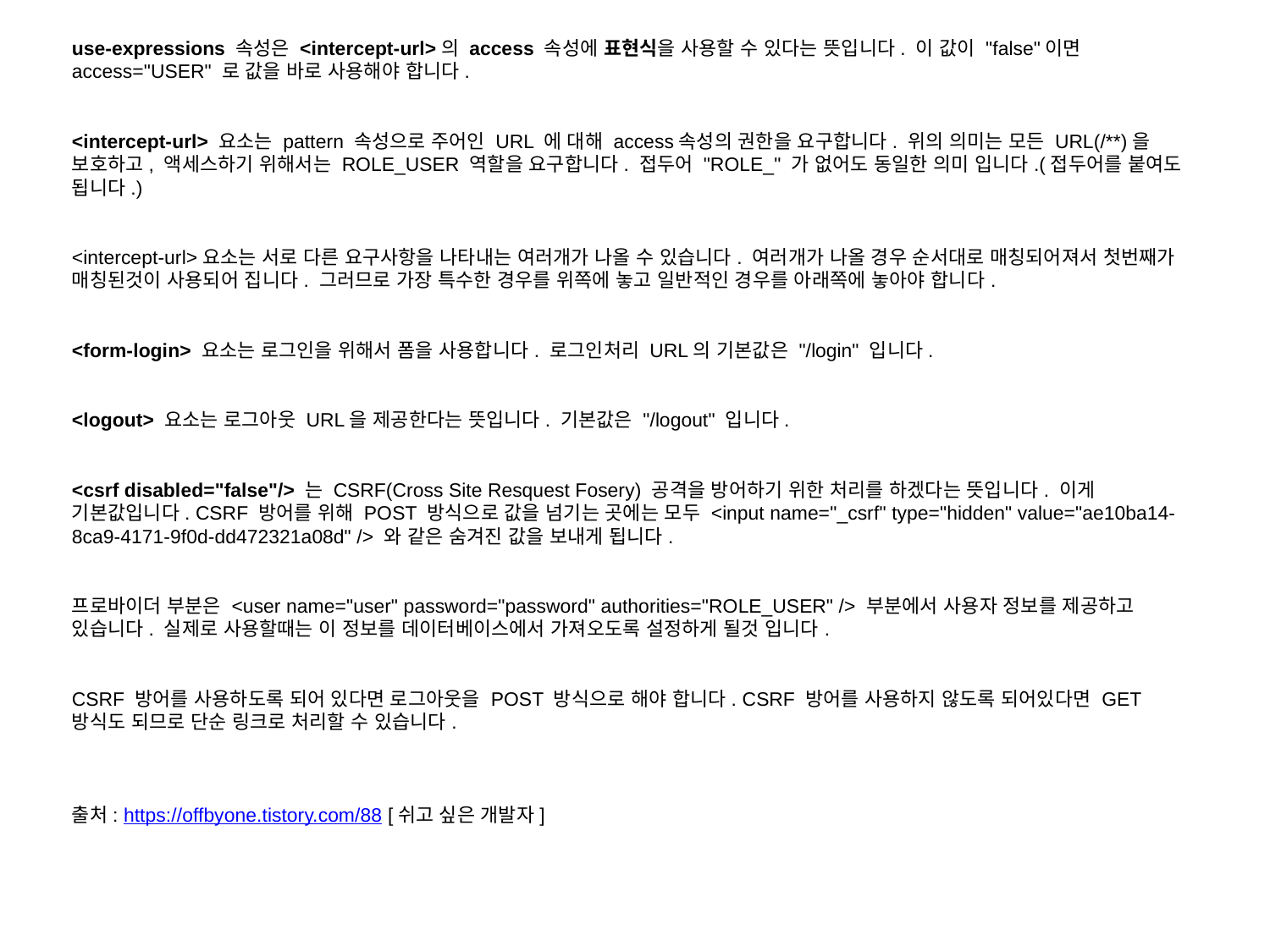

use-expressions 속성은 <intercept-url>의 access 속성에 표현식을 사용할 수 있다는 뜻입니다. 이 값이 "false"이면 access="USER" 로 값을 바로 사용해야 합니다.

<intercept-url> 요소는 pattern 속성으로 주어인 URL 에 대해 access속성의 권한을 요구합니다. 위의 의미는 모든 URL(/**)을 보호하고, 액세스하기 위해서는 ROLE_USER 역할을 요구합니다. 접두어 "ROLE_" 가 없어도 동일한 의미 입니다.(접두어를 붙여도 됩니다.)

<intercept-url>요소는 서로 다른 요구사항을 나타내는 여러개가 나올 수 있습니다. 여러개가 나올 경우 순서대로 매칭되어져서 첫번째가 매칭된것이 사용되어 집니다. 그러므로 가장 특수한 경우를 위쪽에 놓고 일반적인 경우를 아래쪽에 놓아야 합니다.

<form-login> 요소는 로그인을 위해서 폼을 사용합니다. 로그인처리 URL의 기본값은 "/login" 입니다.

<logout> 요소는 로그아웃 URL을 제공한다는 뜻입니다. 기본값은 "/logout" 입니다.

<csrf disabled="false"/> 는 CSRF(Cross Site Resquest Fosery) 공격을 방어하기 위한 처리를 하겠다는 뜻입니다. 이게 기본값입니다. CSRF 방어를 위해 POST 방식으로 값을 넘기는 곳에는 모두 <input name="_csrf" type="hidden" value="ae10ba14-8ca9-4171-9f0d-dd472321a08d" /> 와 같은 숨겨진 값을 보내게 됩니다.

프로바이더 부분은 <user name="user" password="password" authorities="ROLE_USER" /> 부분에서 사용자 정보를 제공하고 있습니다. 실제로 사용할때는 이 정보를 데이터베이스에서 가져오도록 설정하게 될것 입니다.

CSRF 방어를 사용하도록 되어 있다면 로그아웃을 POST 방식으로 해야 합니다. CSRF 방어를 사용하지 않도록 되어있다면 GET 방식도 되므로 단순 링크로 처리할 수 있습니다.

출처: https://offbyone.tistory.com/88 [쉬고 싶은 개발자]